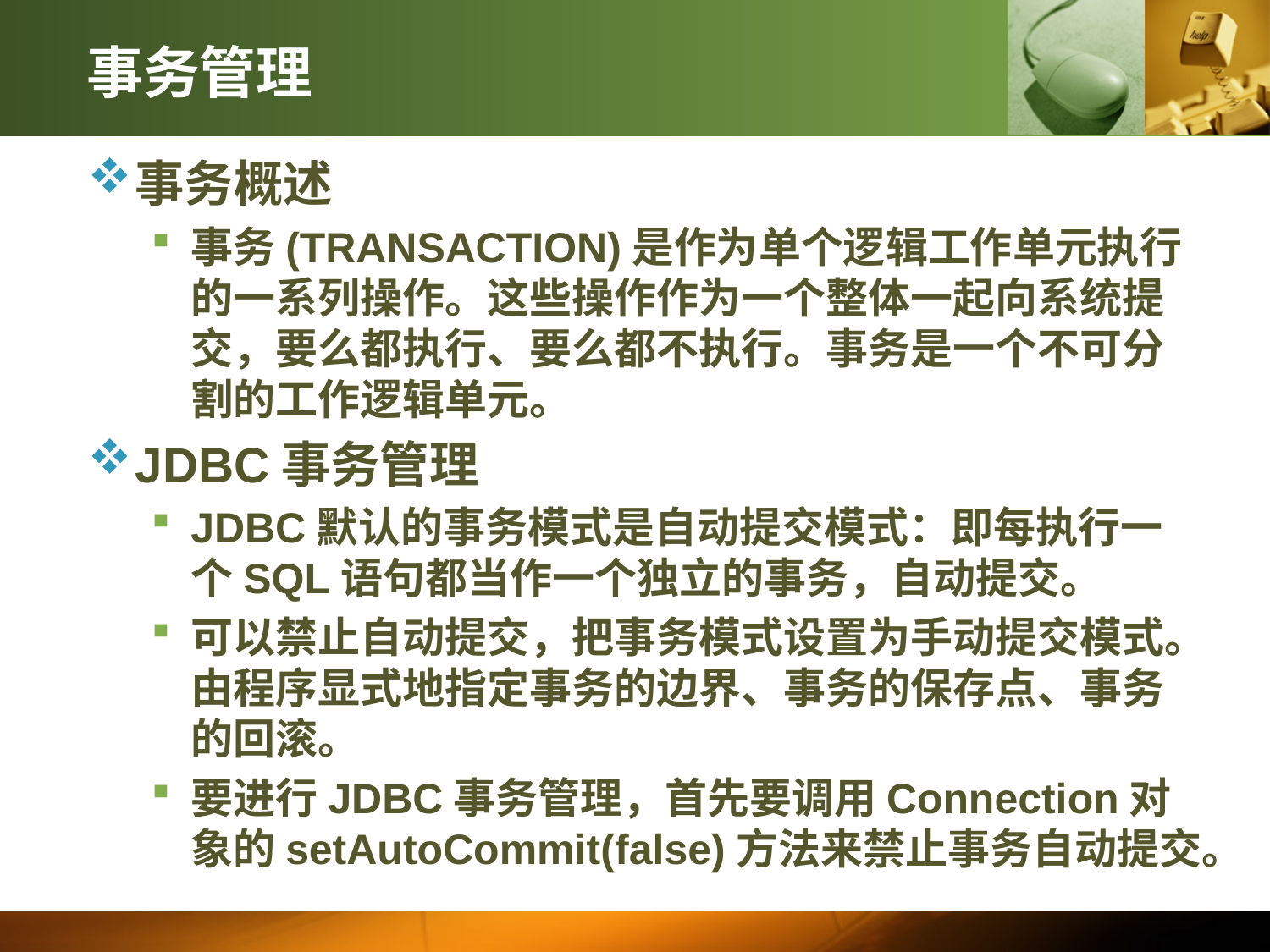

# 事务管理
事务概述
事务(TRANSACTION)是作为单个逻辑工作单元执行的一系列操作。这些操作作为一个整体一起向系统提交，要么都执行、要么都不执行。事务是一个不可分割的工作逻辑单元。
JDBC事务管理
JDBC默认的事务模式是自动提交模式：即每执行一个SQL语句都当作一个独立的事务，自动提交。
可以禁止自动提交，把事务模式设置为手动提交模式。由程序显式地指定事务的边界、事务的保存点、事务的回滚。
要进行JDBC事务管理，首先要调用Connection对象的setAutoCommit(false)方法来禁止事务自动提交。